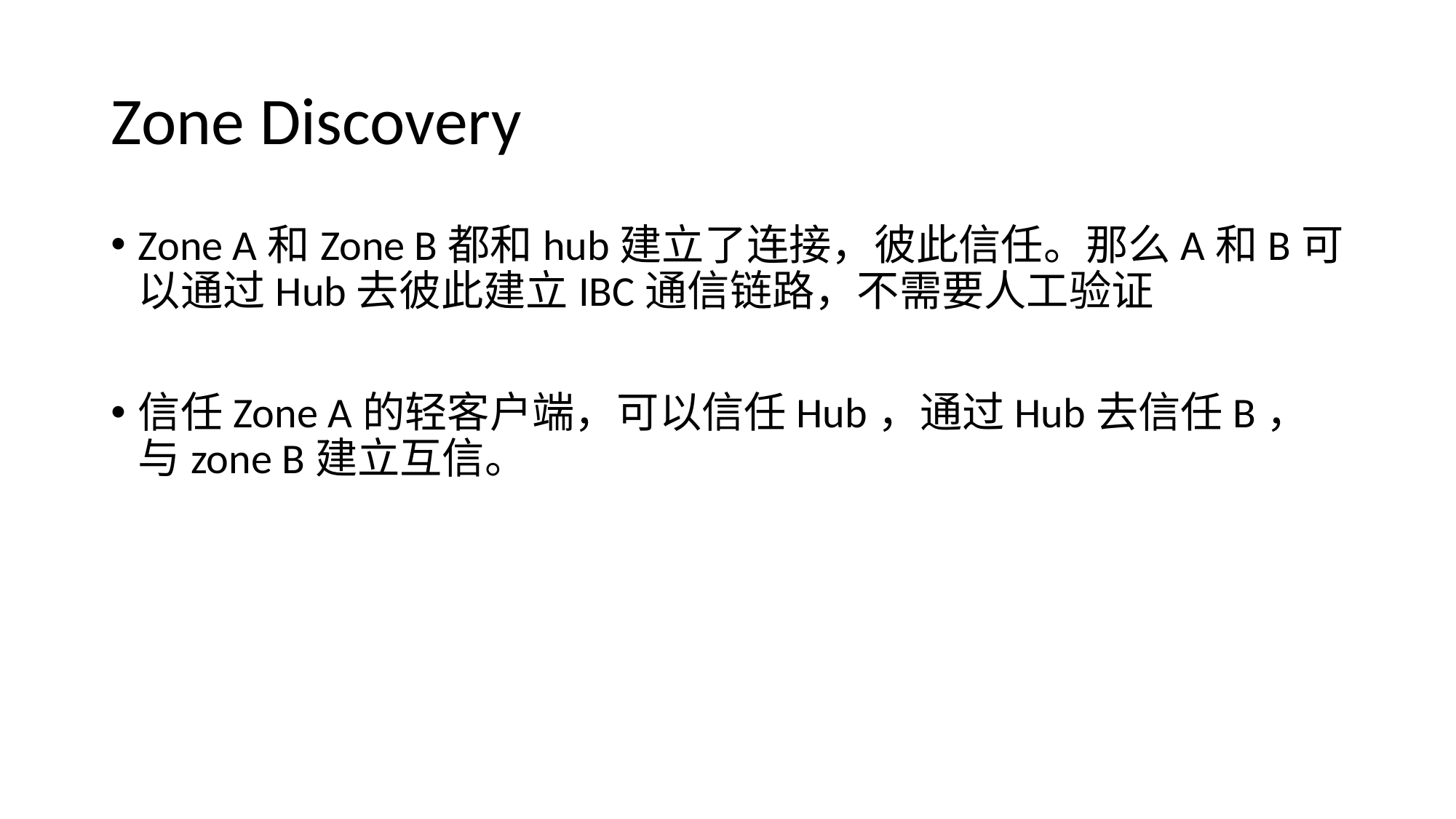

# Zone Discovery
Zone A和Zone B都和hub建立了连接，彼此信任。那么A和B可以通过Hub去彼此建立IBC通信链路，不需要人工验证

信任Zone A的轻客户端，可以信任Hub，通过Hub去信任B，与zone B建立互信。